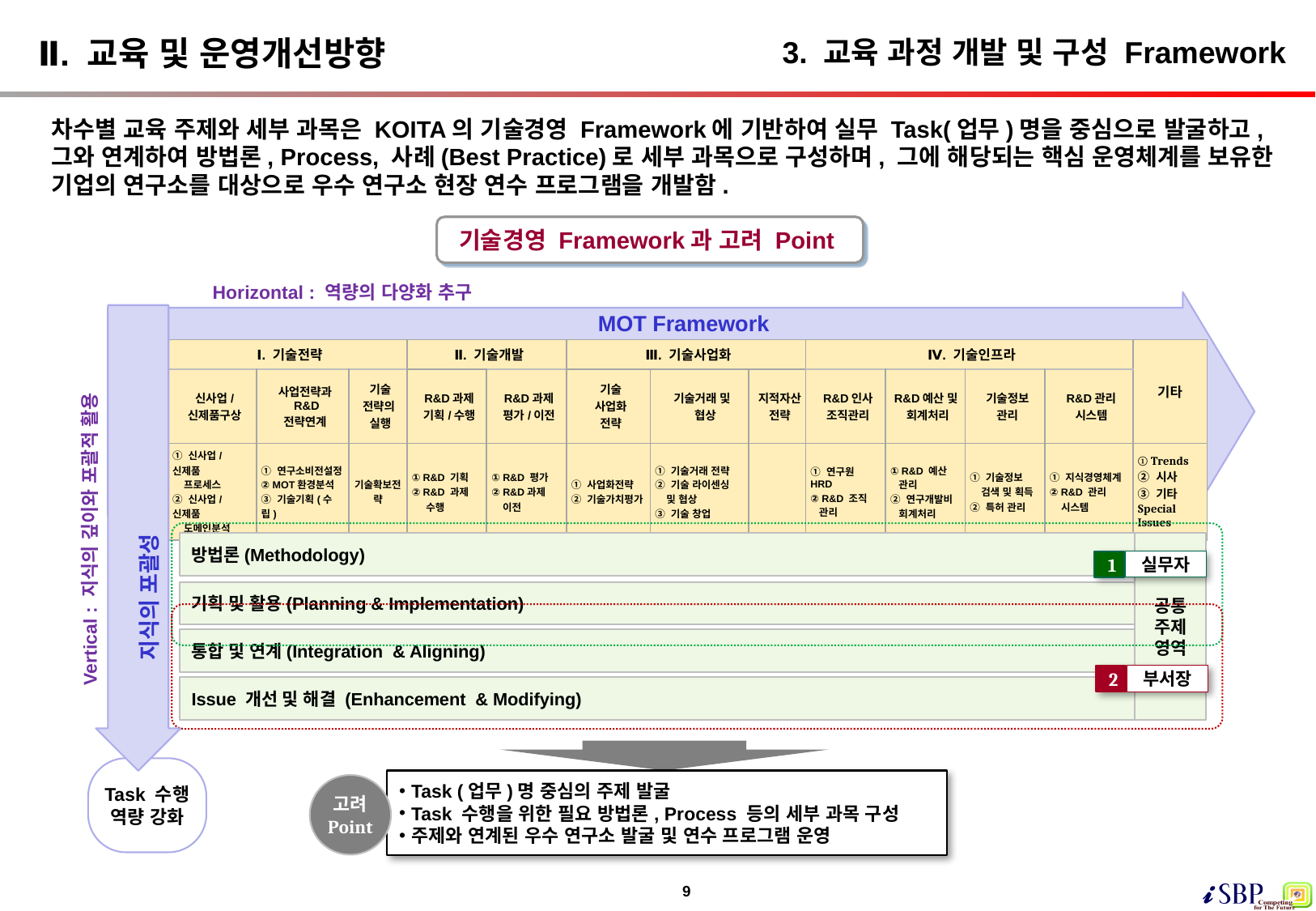

Ⅱ. 교육 및 운영개선방향
# 3. 교육 과정 개발 및 구성 Framework
차수별 교육 주제와 세부 과목은 KOITA의 기술경영 Framework에 기반하여 실무 Task(업무)명을 중심으로 발굴하고,
그와 연계하여 방법론, Process, 사례(Best Practice)로 세부 과목으로 구성하며, 그에 해당되는 핵심 운영체계를 보유한
기업의 연구소를 대상으로 우수 연구소 현장 연수 프로그램을 개발함.
기술경영 Framework과 고려 Point
Horizontal : 역량의 다양화 추구

MOT Framework

| Ⅰ. 기술전략 |  |  | Ⅱ. 기술개발 |  | Ⅲ. 기술사업화 |  |  | Ⅳ. 기술인프라 |  |  |  | 기타 |
| --- | --- | --- | --- | --- | --- | --- | --- | --- | --- | --- | --- | --- |
| 신사업/ 신제품구상 | 사업전략과 R&D 전략연계 | 기술 전략의 실행 | R&D과제 기획/수행 | R&D과제 평가/이전 | 기술 사업화 전략 | 기술거래 및 협상 | 지적자산전략 | R&D인사 조직관리 | R&D예산 및 회계처리 | 기술정보 관리 | R&D관리 시스템 |  |
| ① 신사업/신제품 프로세스 ② 신사업/신제품 도메인분석 | ① 연구소비전설정 ② MOT환경분석 ③ 기술기획(수립) | 기술확보전략 | ① R&D 기획 ② R&D 과제 수행 | ① R&D 평가 ② R&D과제 이전 | ① 사업화전략 ② 기술가치평가 | ① 기술거래 전략 ② 기술 라이센싱 및 협상 ③ 기술 창업 |  | ① 연구원 HRD ② R&D 조직 관리 | ① R&D 예산 관리 ② 연구개발비 회계처리 | ① 기술정보 검색 및 획득 ② 특허 관리 | ① 지식경영체계 ② R&D 관리 시스템 | ① Trends ② 시사 ③ 기타 Special Issues |
Vertical : 지식의 깊이와 포괄적 활용

공통
주제영역
방법론(Methodology)
1
실무자
지식의 포괄성
기획 및 활용(Planning & Implementation)

통합 및 연계(Integration  & Aligning)
2
부서장
Issue 개선 및 해결 (Enhancement  & Modifying)

Task 수행
역량 강화
Task (업무)명 중심의 주제 발굴
Task 수행을 위한 필요 방법론, Process 등의 세부 과목 구성
주제와 연계된 우수 연구소 발굴 및 연수 프로그램 운영
고려
Point
9